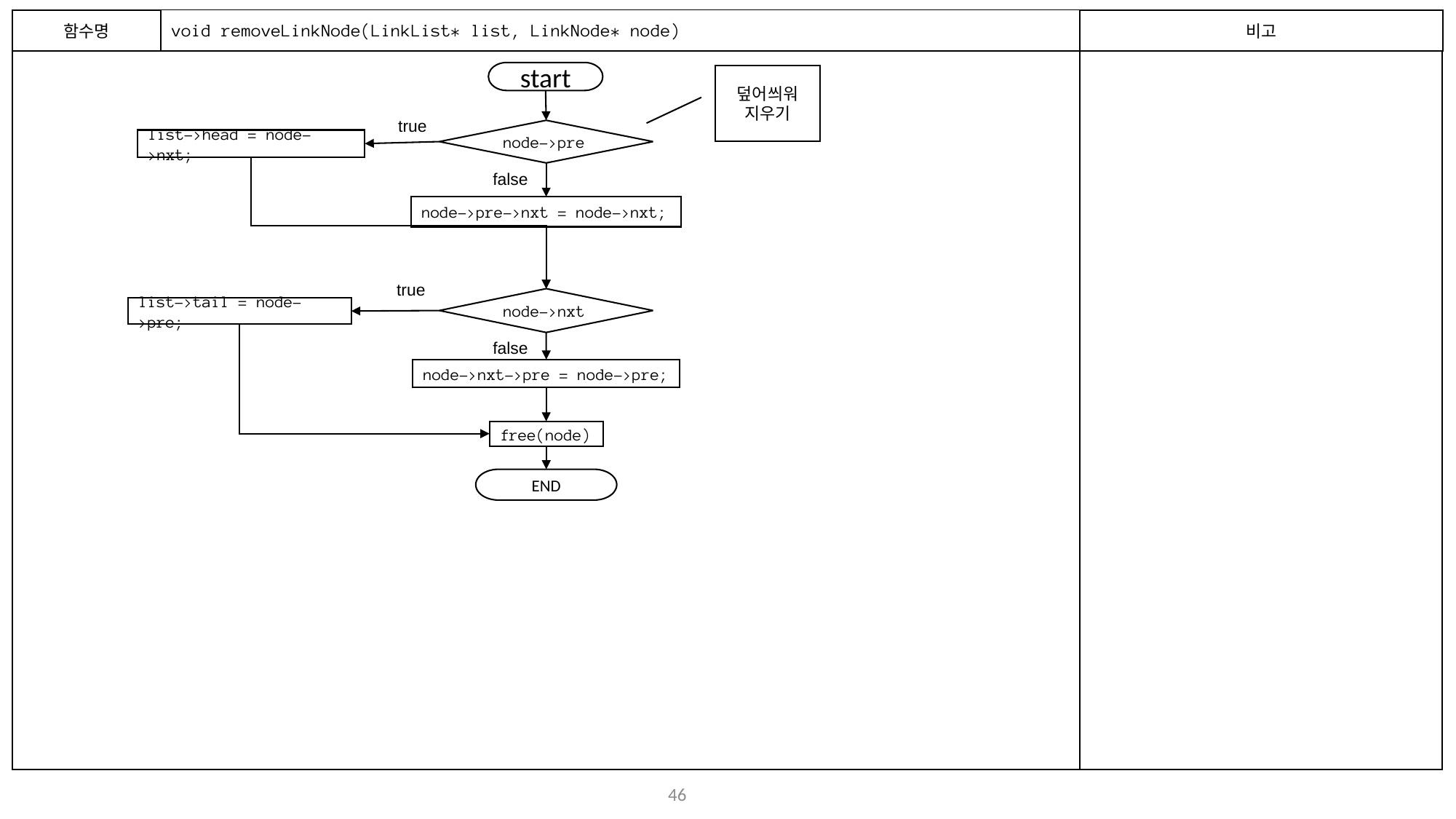

함수명
# void removeLinkNode(LinkList* list, LinkNode* node)
비고

start
덮어씌워 지우기
true
node->pre
list->head = node->nxt;
false
node->pre->nxt = node->nxt;
true
node->nxt
list->tail = node->pre;
false
node->nxt->pre = node->pre;
free(node)
END
46